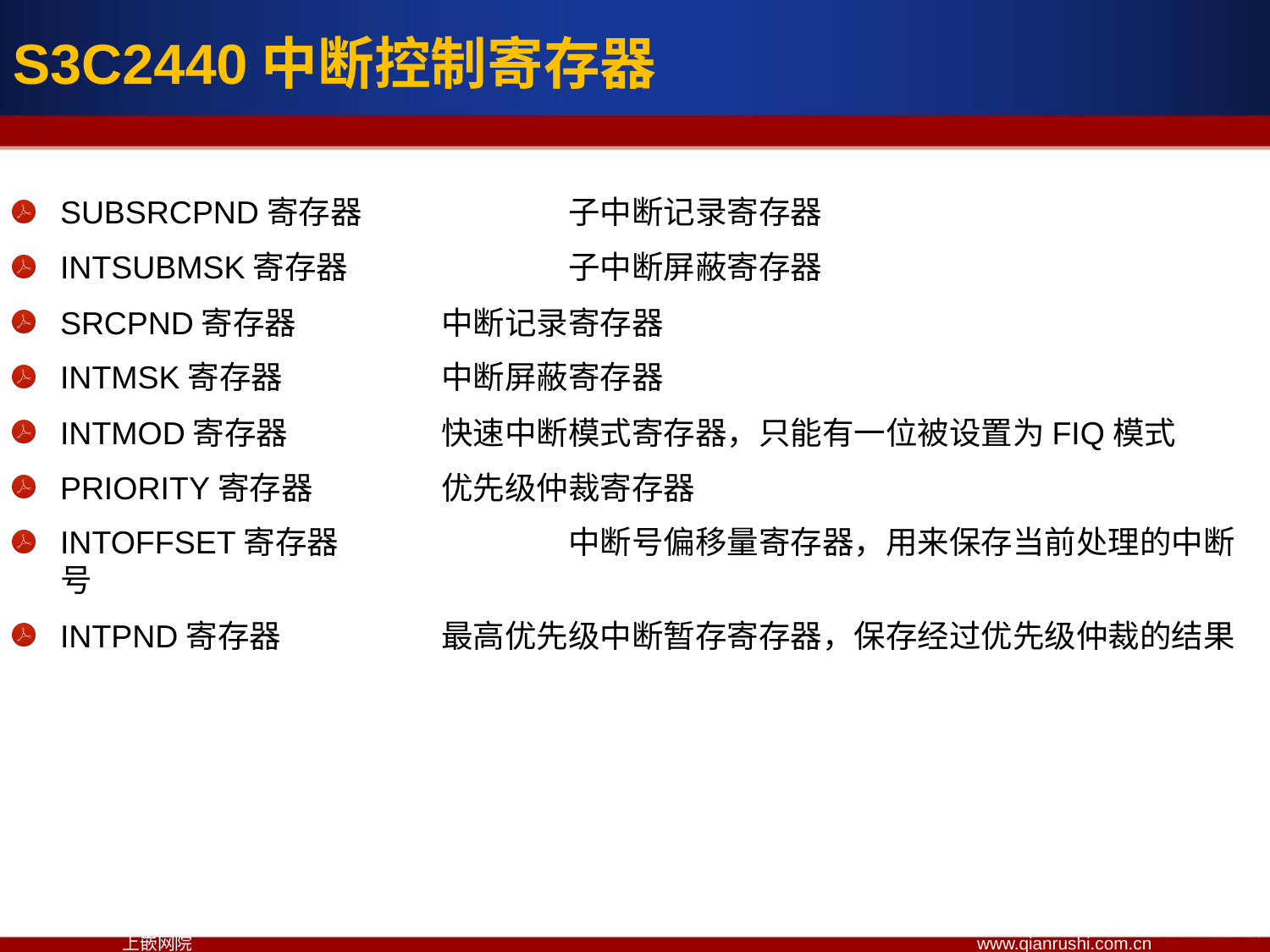

S3C2440中断控制寄存器

SUBSRCPND寄存器		子中断记录寄存器
INTSUBMSK寄存器		子中断屏蔽寄存器
SRCPND寄存器		中断记录寄存器
INTMSK寄存器		中断屏蔽寄存器
INTMOD寄存器		快速中断模式寄存器，只能有一位被设置为FIQ模式
PRIORITY寄存器		优先级仲裁寄存器
INTOFFSET寄存器		中断号偏移量寄存器，用来保存当前处理的中断号
INTPND寄存器		最高优先级中断暂存寄存器，保存经过优先级仲裁的结果